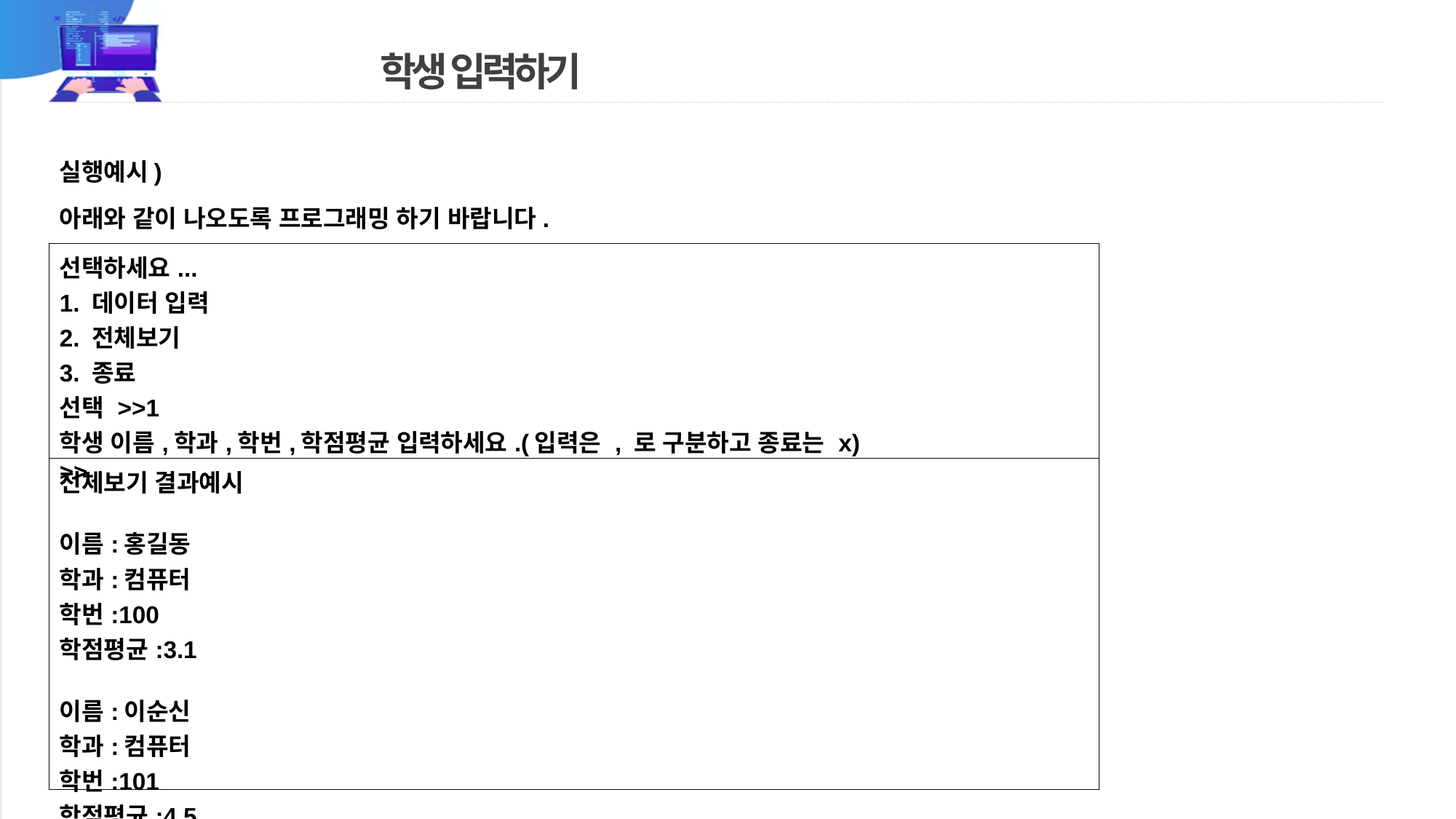

# 학생 입력하기
실행예시)
아래와 같이 나오도록 프로그래밍 하기 바랍니다.
| 선택하세요... 1. 데이터 입력 2. 전체보기 3. 종료 선택 >>1 학생 이름,학과,학번,학점평균 입력하세요.(입력은 , 로 구분하고 종료는 x) >> |
| --- |
| 전체보기 결과예시 이름:홍길동 학과:컴퓨터 학번:100 학점평균:3.1 이름:이순신 학과:컴퓨터 학번:101 학점평균:4.5 |